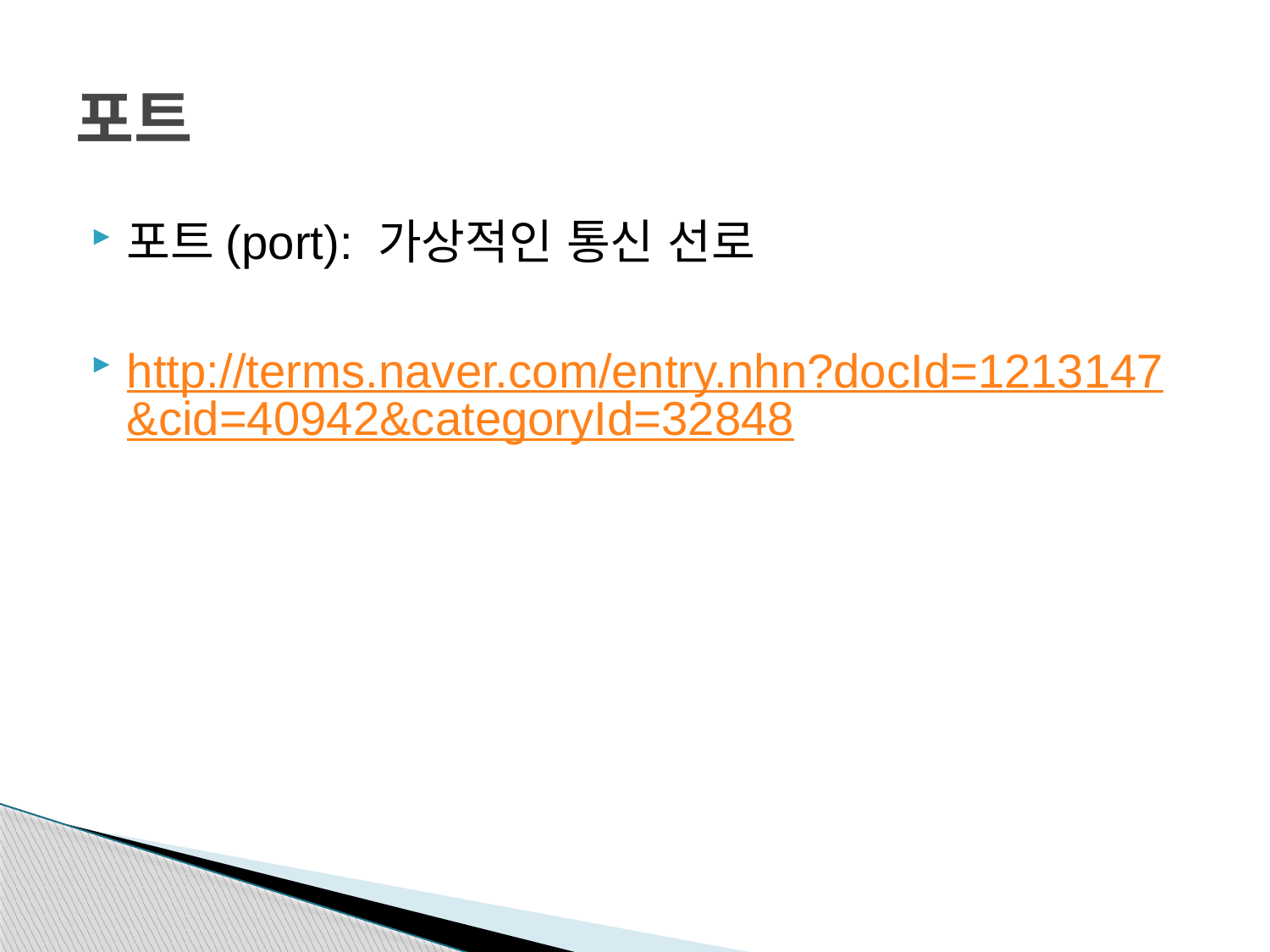

# 포트
포트(port): 가상적인 통신 선로

http://terms.naver.com/entry.nhn?docId=1213147&cid=40942&categoryId=32848